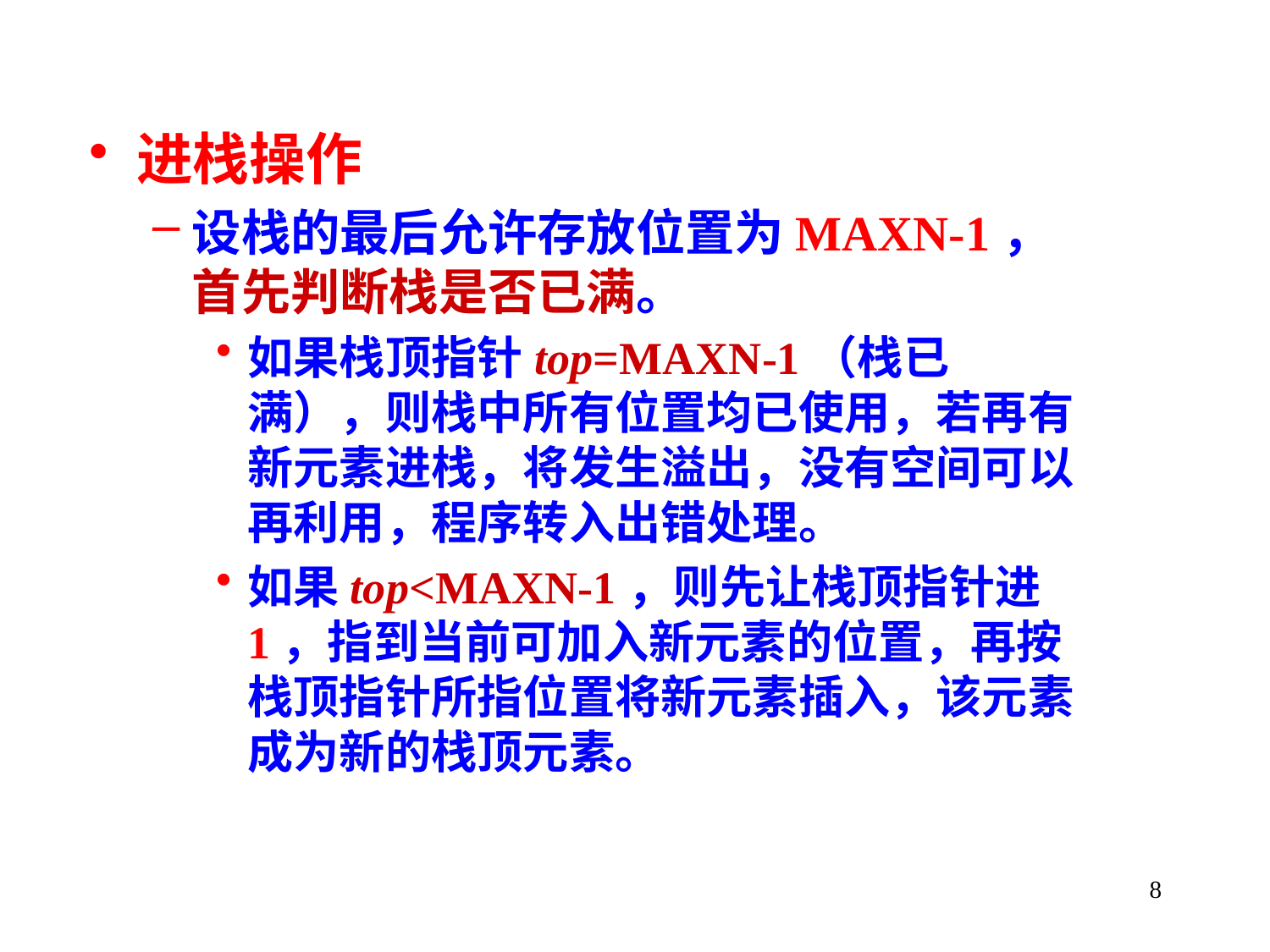

进栈操作
设栈的最后允许存放位置为MAXN-1，首先判断栈是否已满。
如果栈顶指针top=MAXN-1（栈已满），则栈中所有位置均已使用，若再有新元素进栈，将发生溢出，没有空间可以再利用，程序转入出错处理。
如果top<MAXN-1，则先让栈顶指针进1，指到当前可加入新元素的位置，再按栈顶指针所指位置将新元素插入，该元素成为新的栈顶元素。
8